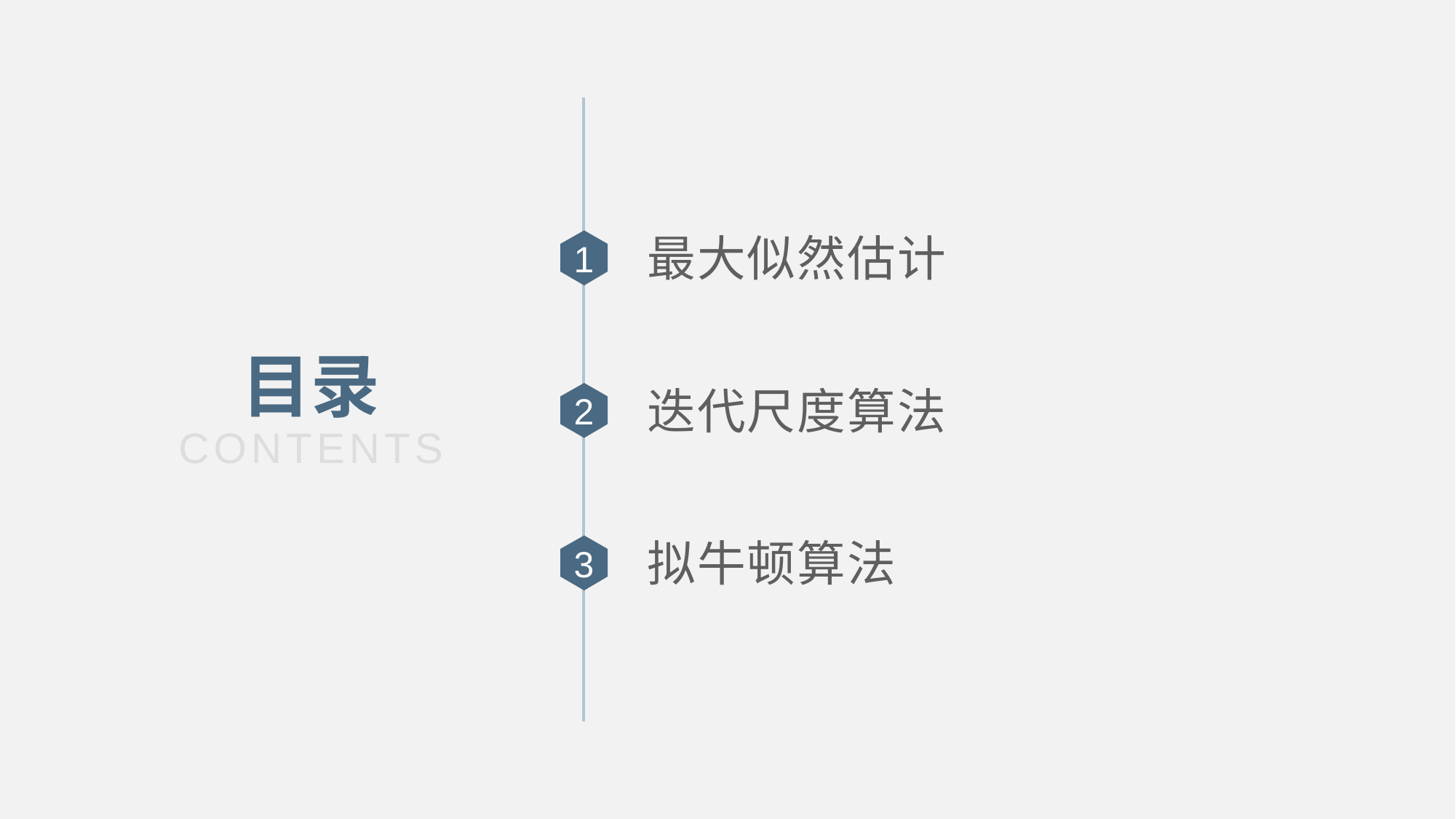

最大似然估计
1
目录
迭代尺度算法
2
CONTENTS
拟牛顿算法
3